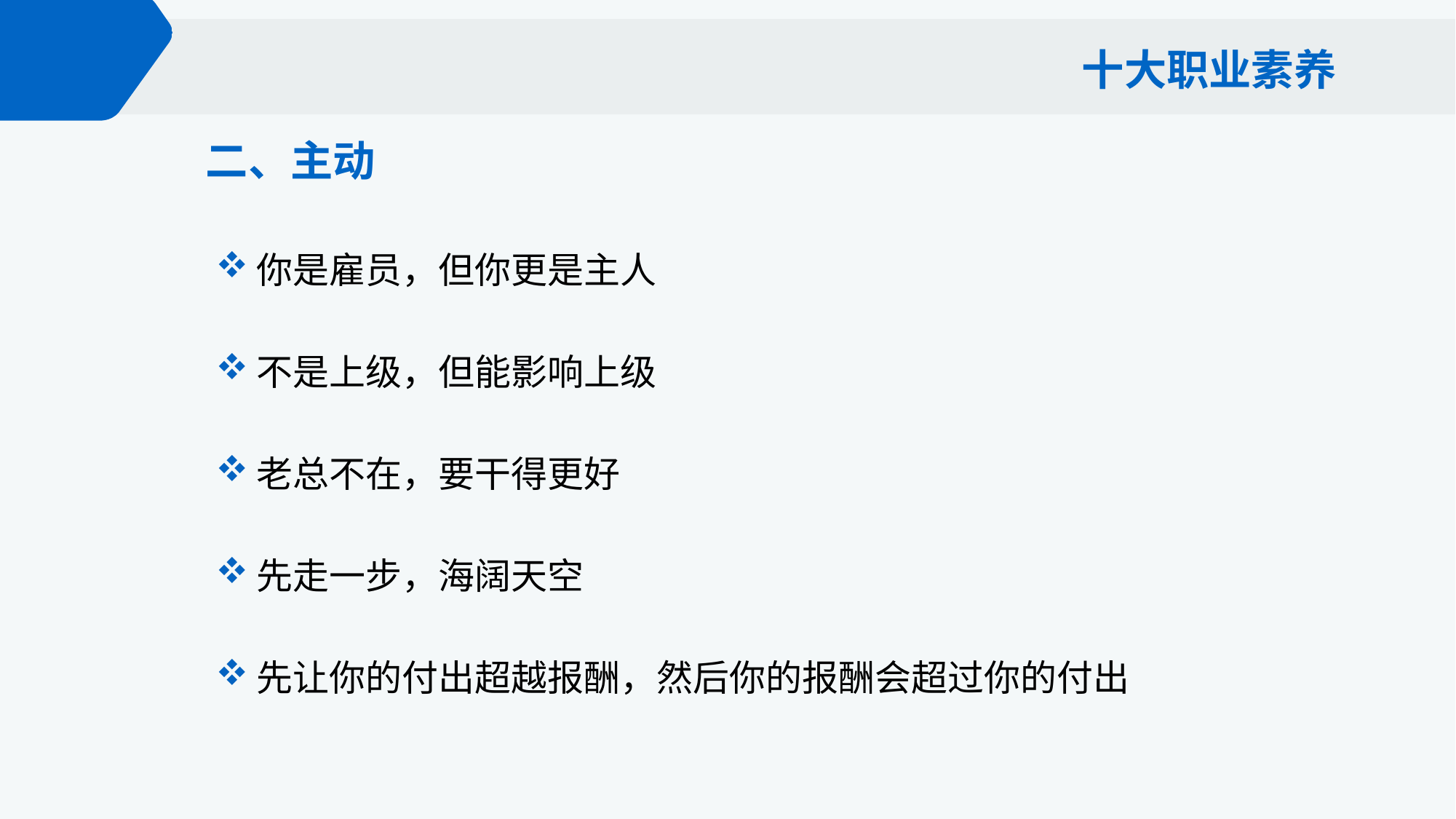

十大职业素养
二、主动
你是雇员，但你更是主人

不是上级，但能影响上级

老总不在，要干得更好

先走一步，海阔天空

先让你的付出超越报酬，然后你的报酬会超过你的付出